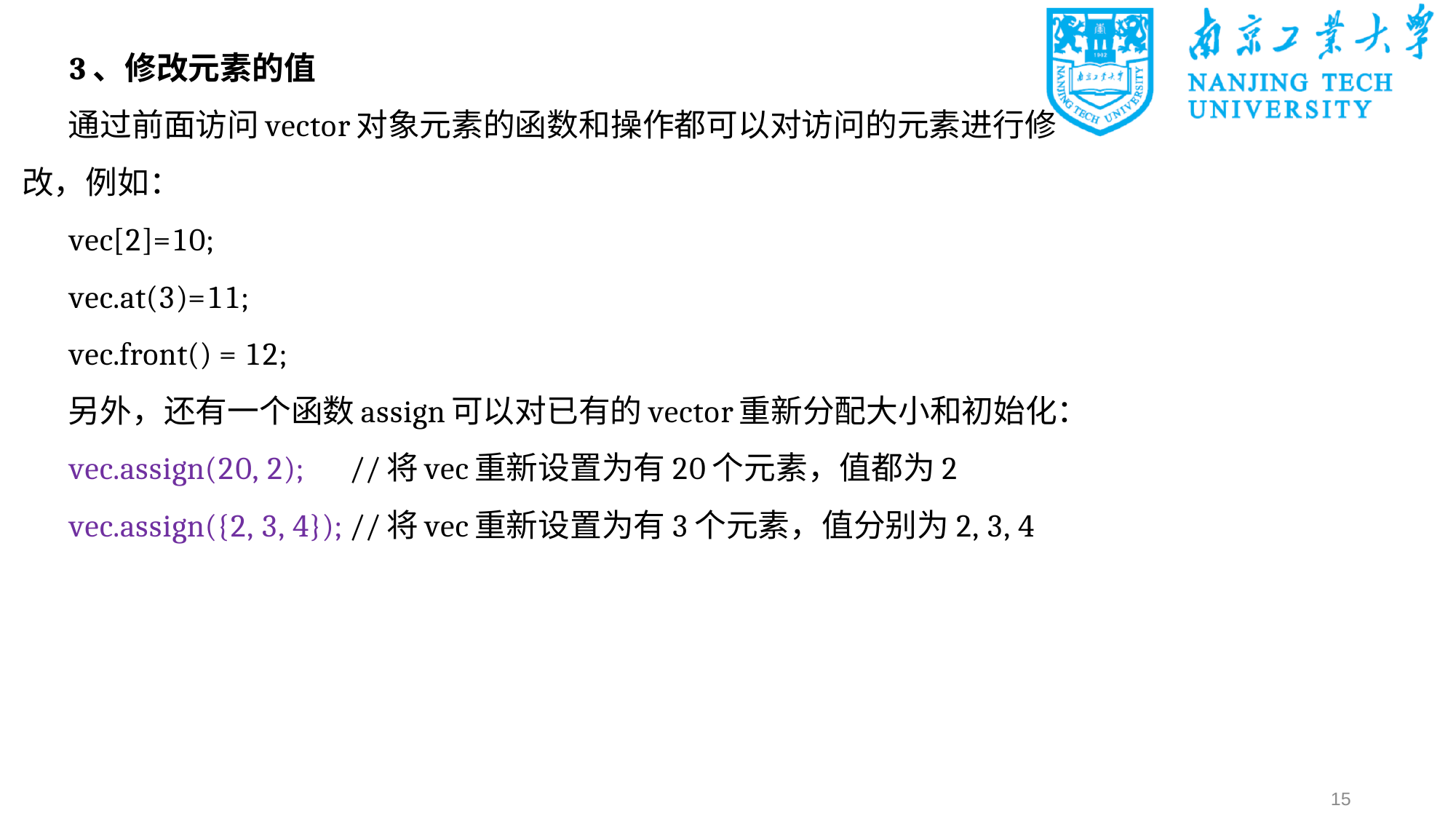

3、修改元素的值
通过前面访问vector对象元素的函数和操作都可以对访问的元素进行修改，例如：
vec[2]=10;
vec.at(3)=11;
vec.front() = 12;
另外，还有一个函数assign可以对已有的vector重新分配大小和初始化：
vec.assign(20, 2);	//将vec重新设置为有20个元素，值都为2
vec.assign({2, 3, 4});	//将vec重新设置为有3个元素，值分别为2, 3, 4

15